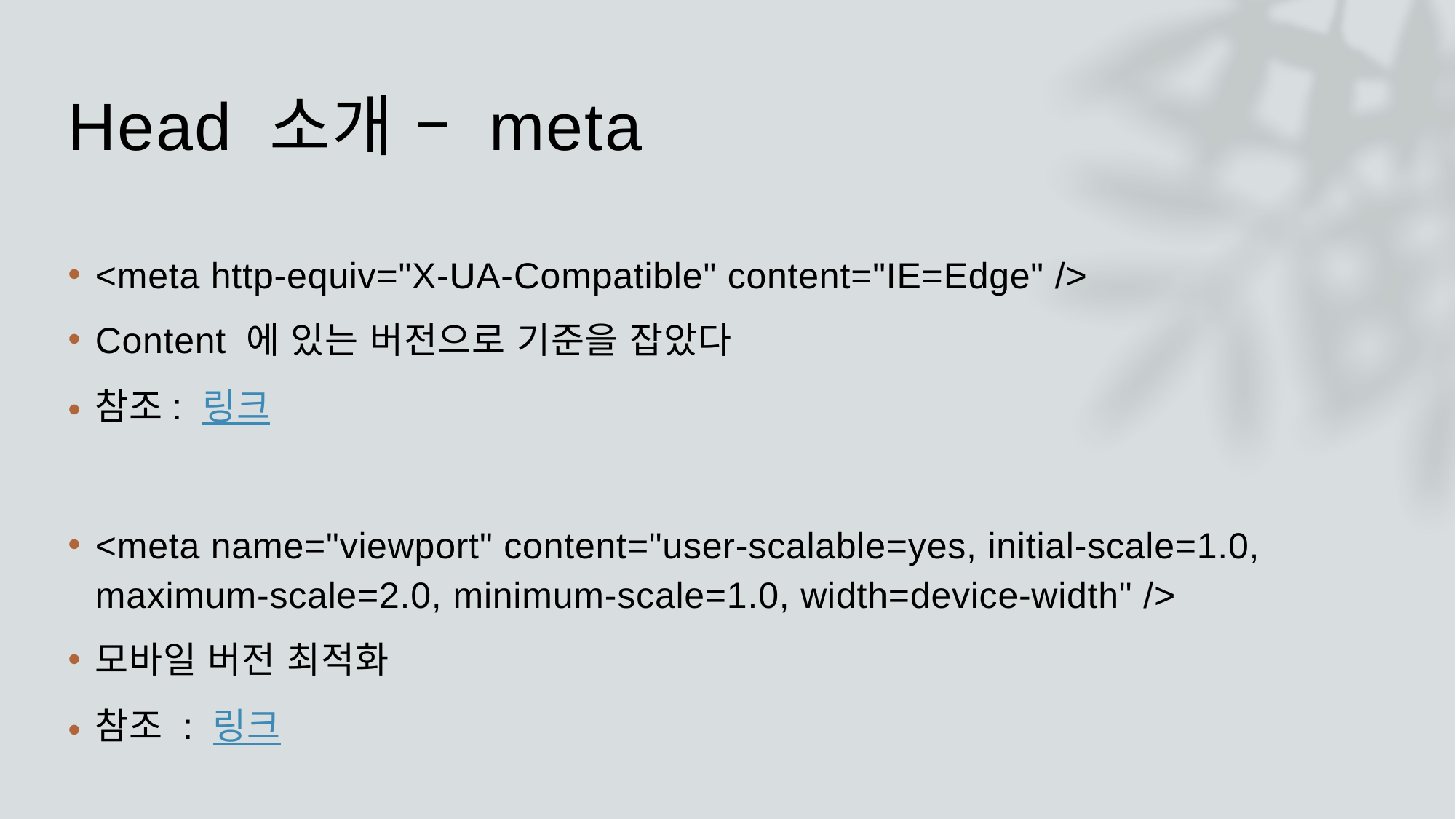

# Head 소개 – meta
<meta http-equiv="X-UA-Compatible" content="IE=Edge" />
Content 에 있는 버전으로 기준을 잡았다
참조: 링크

<meta name="viewport" content="user-scalable=yes, initial-scale=1.0, maximum-scale=2.0, minimum-scale=1.0, width=device-width" />
모바일 버전 최적화
참조 : 링크